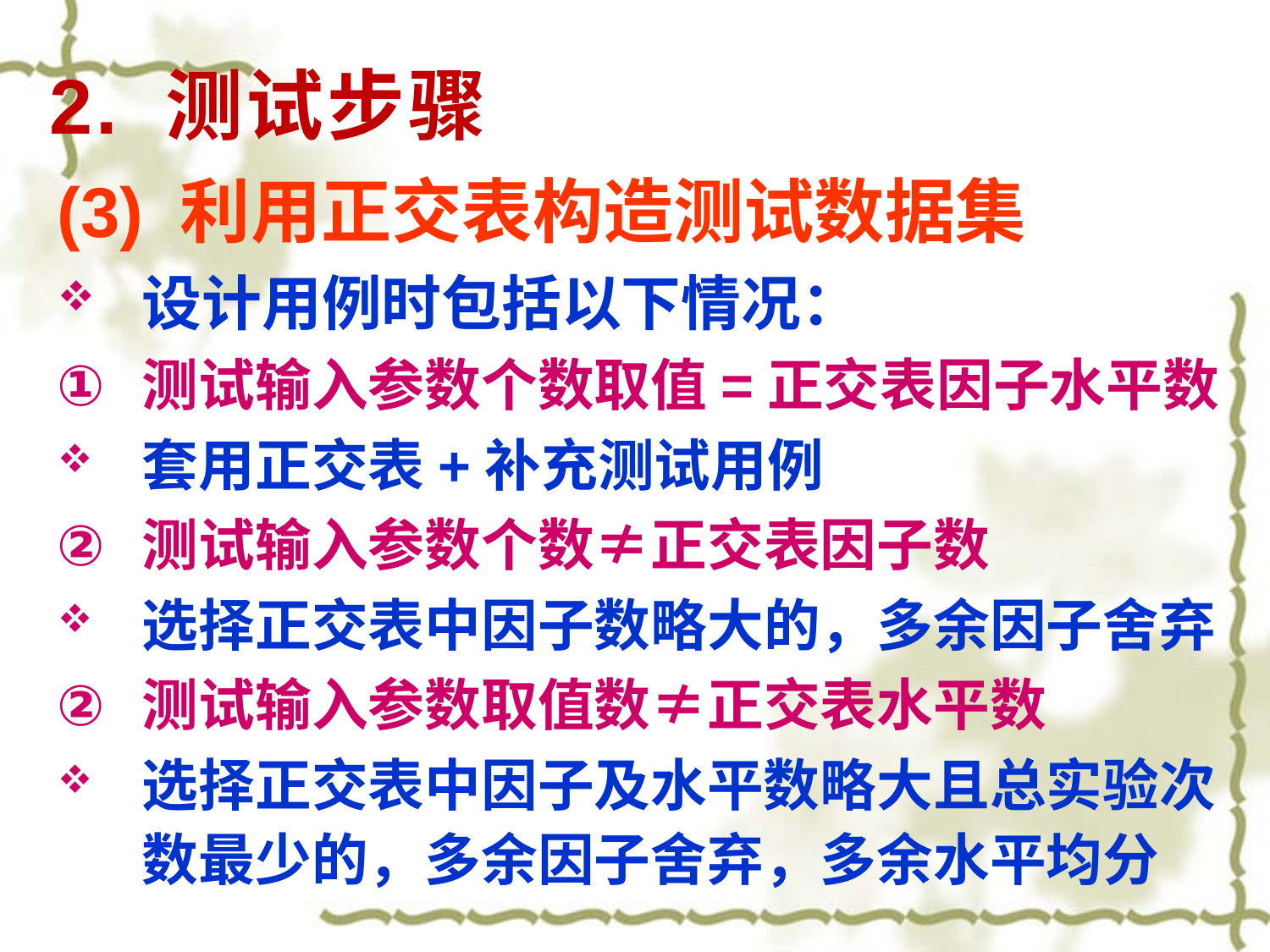

# 2. 测试步骤
(3) 利用正交表构造测试数据集
设计用例时包括以下情况：
测试输入参数个数取值=正交表因子水平数
套用正交表+补充测试用例
测试输入参数个数≠正交表因子数
选择正交表中因子数略大的，多余因子舍弃
测试输入参数取值数≠正交表水平数
选择正交表中因子及水平数略大且总实验次数最少的，多余因子舍弃，多余水平均分